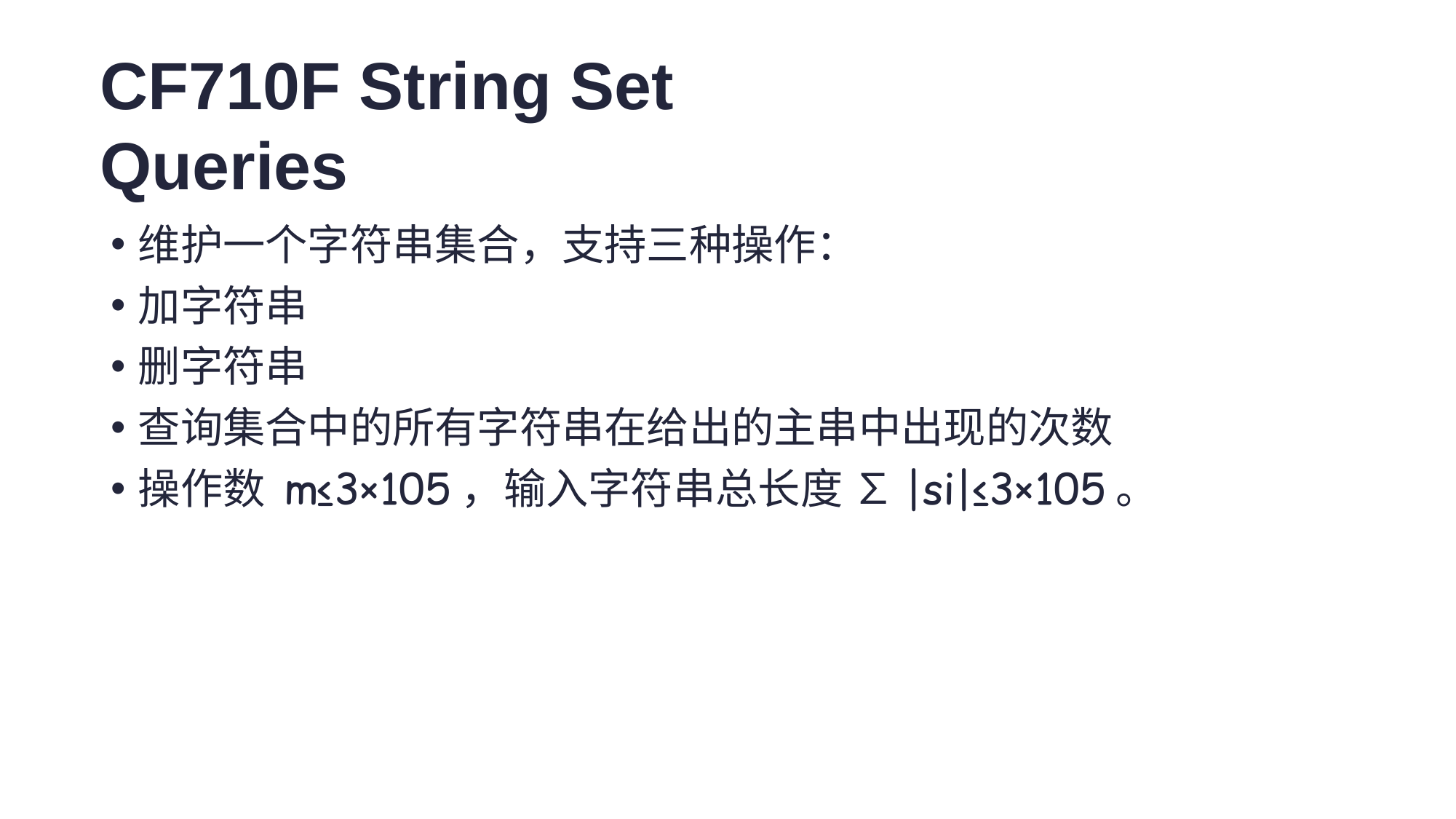

# CF710F String Set Queries
维护一个字符串集合，支持三种操作：
加字符串
删字符串
查询集合中的所有字符串在给出的主串中出现的次数
操作数 m≤3×105，输入字符串总长度 ∑|si|≤3×105。